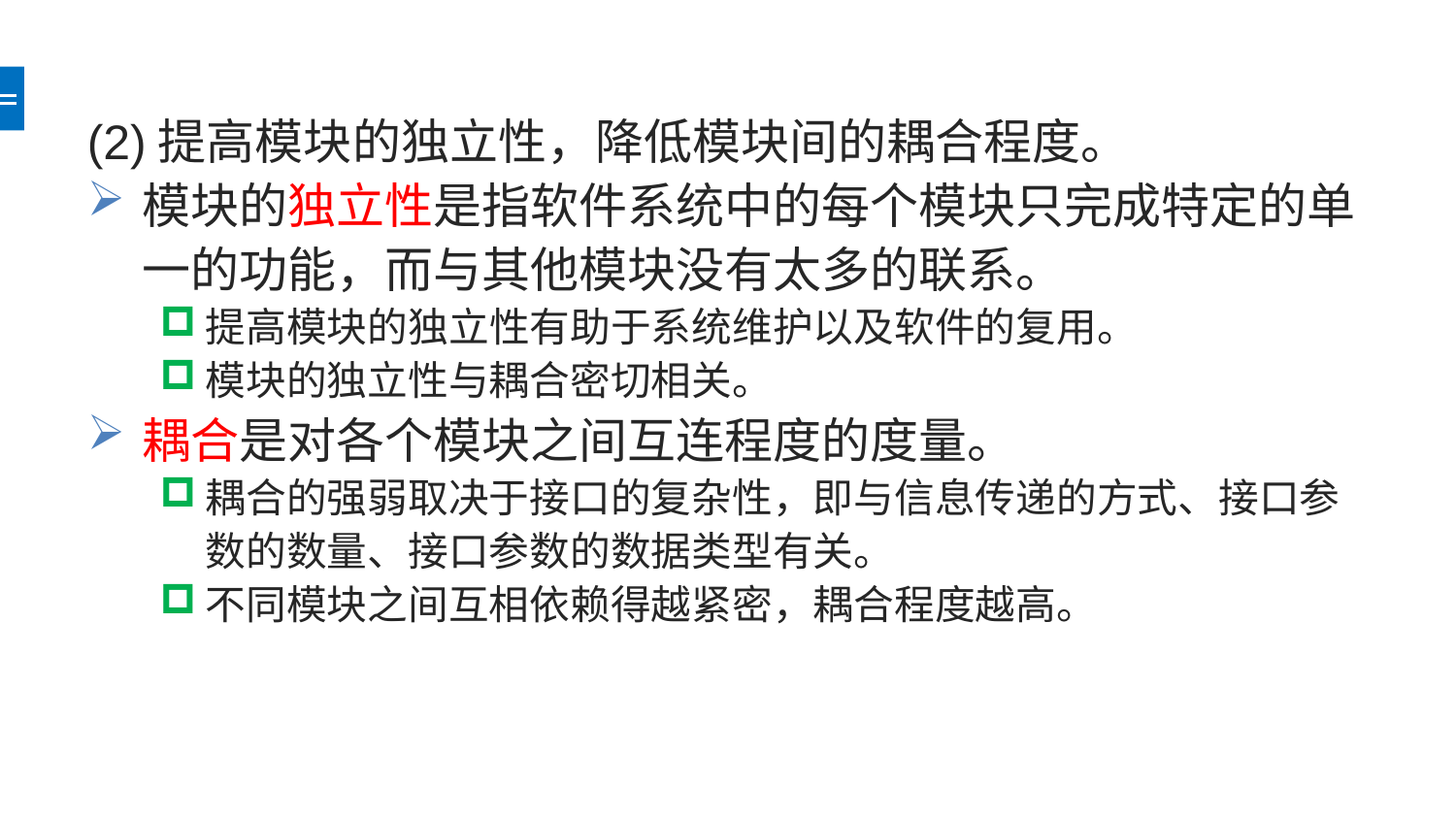

(2)提高模块的独立性，降低模块间的耦合程度。
模块的独立性是指软件系统中的每个模块只完成特定的单一的功能，而与其他模块没有太多的联系。
提高模块的独立性有助于系统维护以及软件的复用。
模块的独立性与耦合密切相关。
耦合是对各个模块之间互连程度的度量。
耦合的强弱取决于接口的复杂性，即与信息传递的方式、接口参数的数量、接口参数的数据类型有关。
不同模块之间互相依赖得越紧密，耦合程度越高。